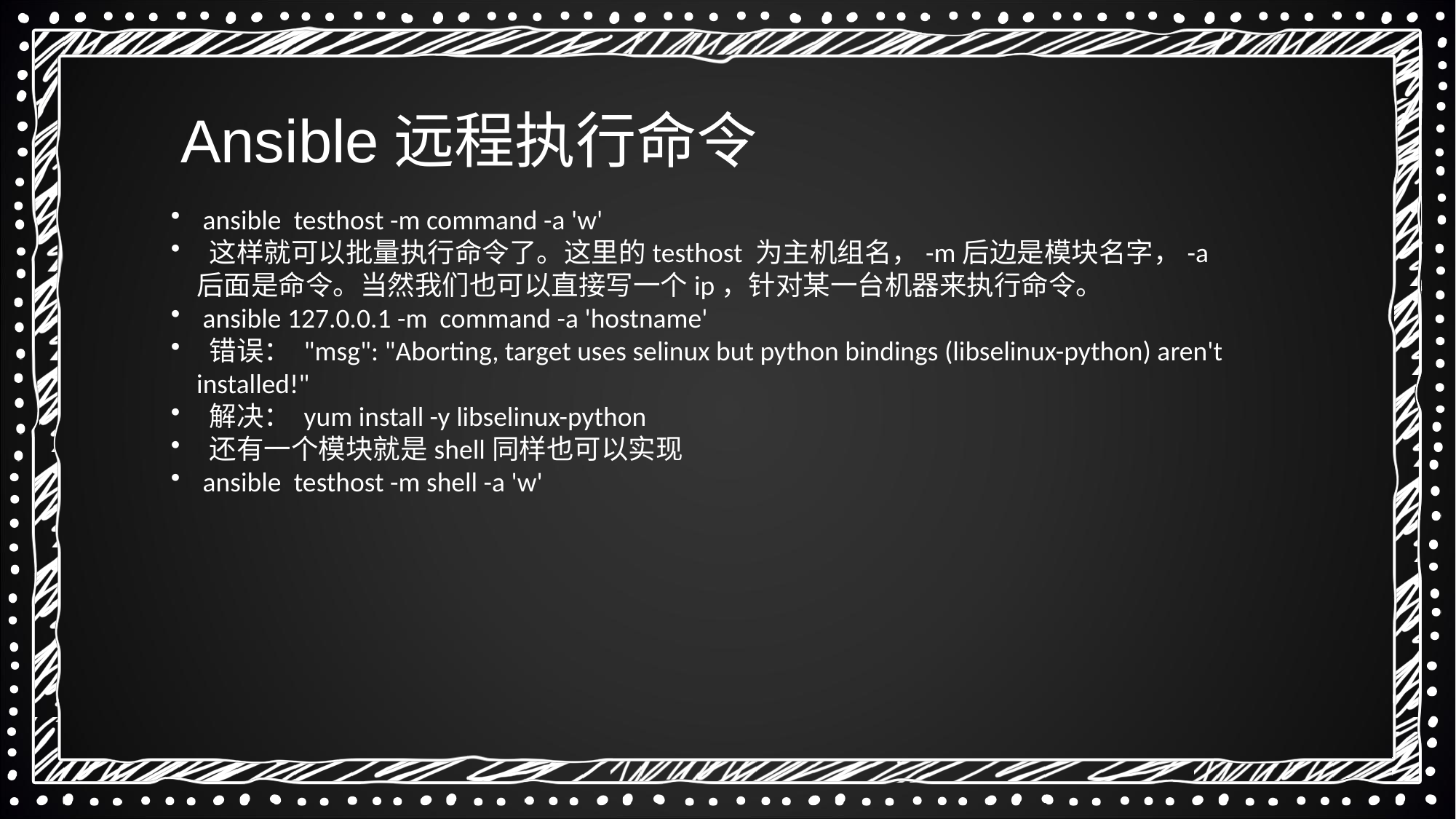

Ansible远程执行命令
 ansible  testhost -m command -a 'w'
 这样就可以批量执行命令了。这里的testhost 为主机组名，-m后边是模块名字，-a后面是命令。当然我们也可以直接写一个ip，针对某一台机器来执行命令。
 ansible 127.0.0.1 -m  command -a 'hostname'
 错误： "msg": "Aborting, target uses selinux but python bindings (libselinux-python) aren't installed!"
 解决： yum install -y libselinux-python
 还有一个模块就是shell同样也可以实现
 ansible  testhost -m shell -a 'w'